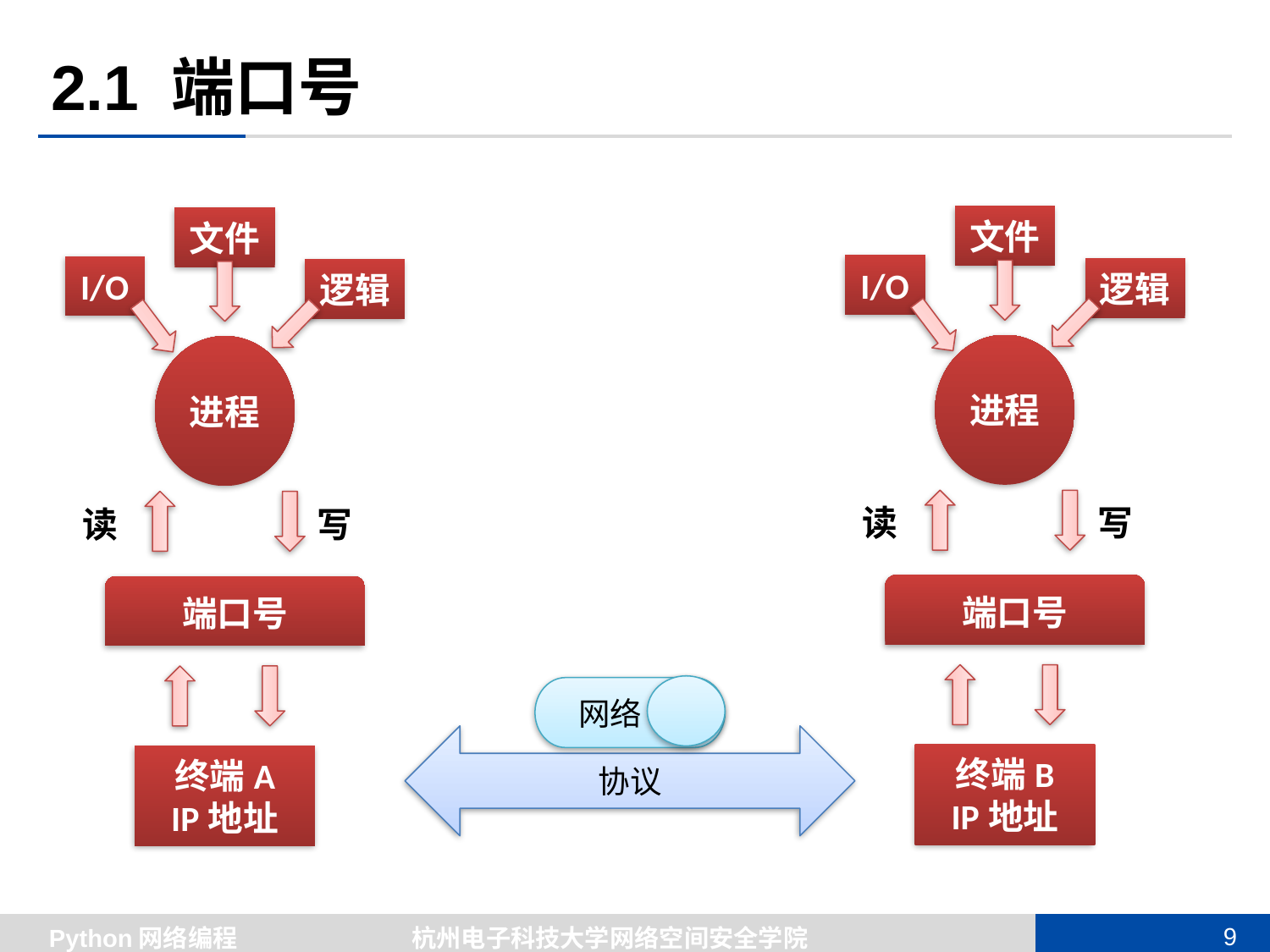

# 2.1 端口号
文件
I/O

逻辑

进程
读
写

端口号

终端B
IP地址
文件
I/O

逻辑

进程
读
写

端口号

终端A
IP地址

  网络
协议